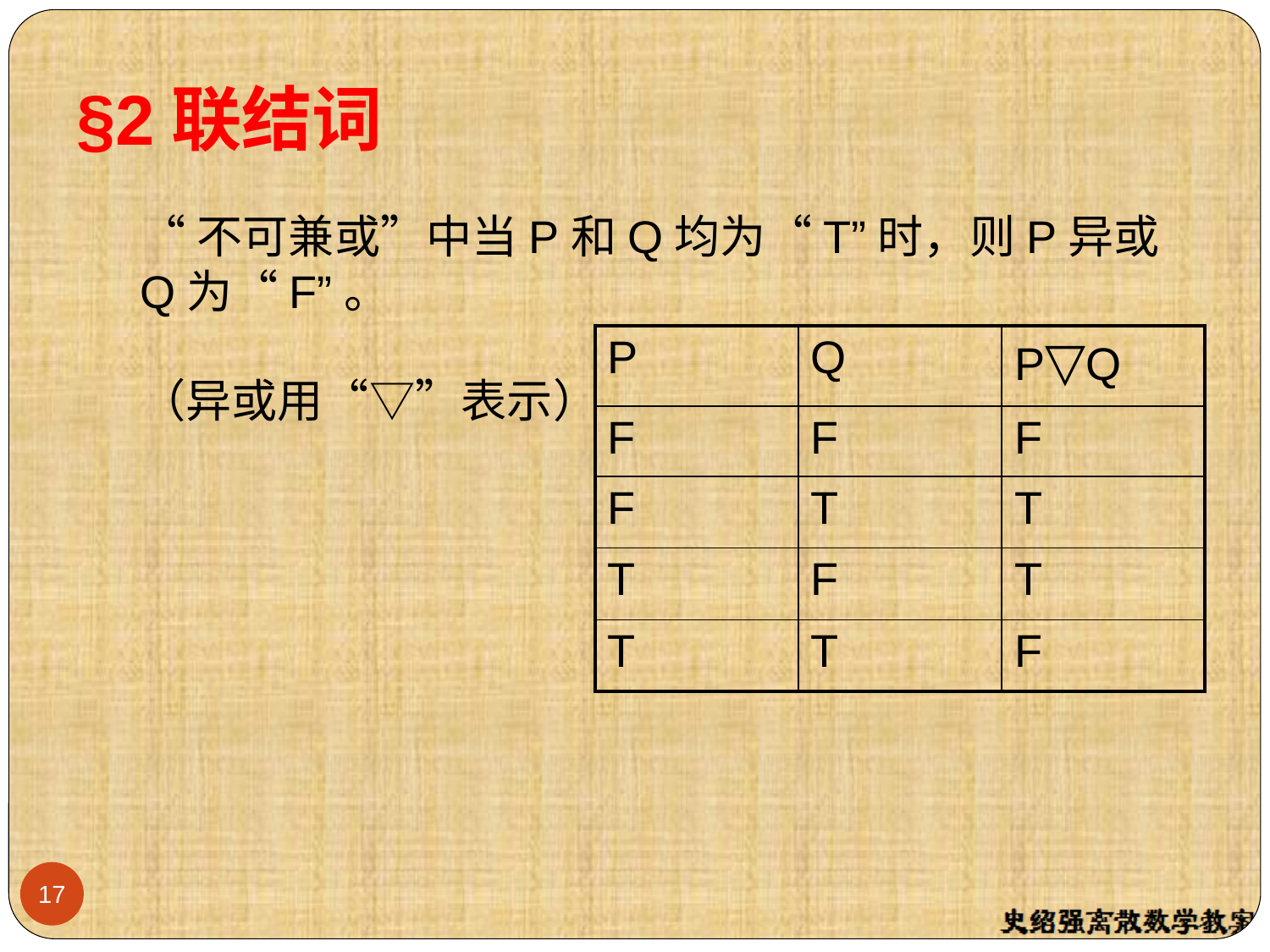

“不可兼或”中当P和Q均为“T”时，则P异或Q为“F”。

（异或用“▽”表示）

§2联结词
| P | Q | P▽Q |
| --- | --- | --- |
| F | F | F |
| F | T | T |
| T | F | T |
| T | T | F |

17